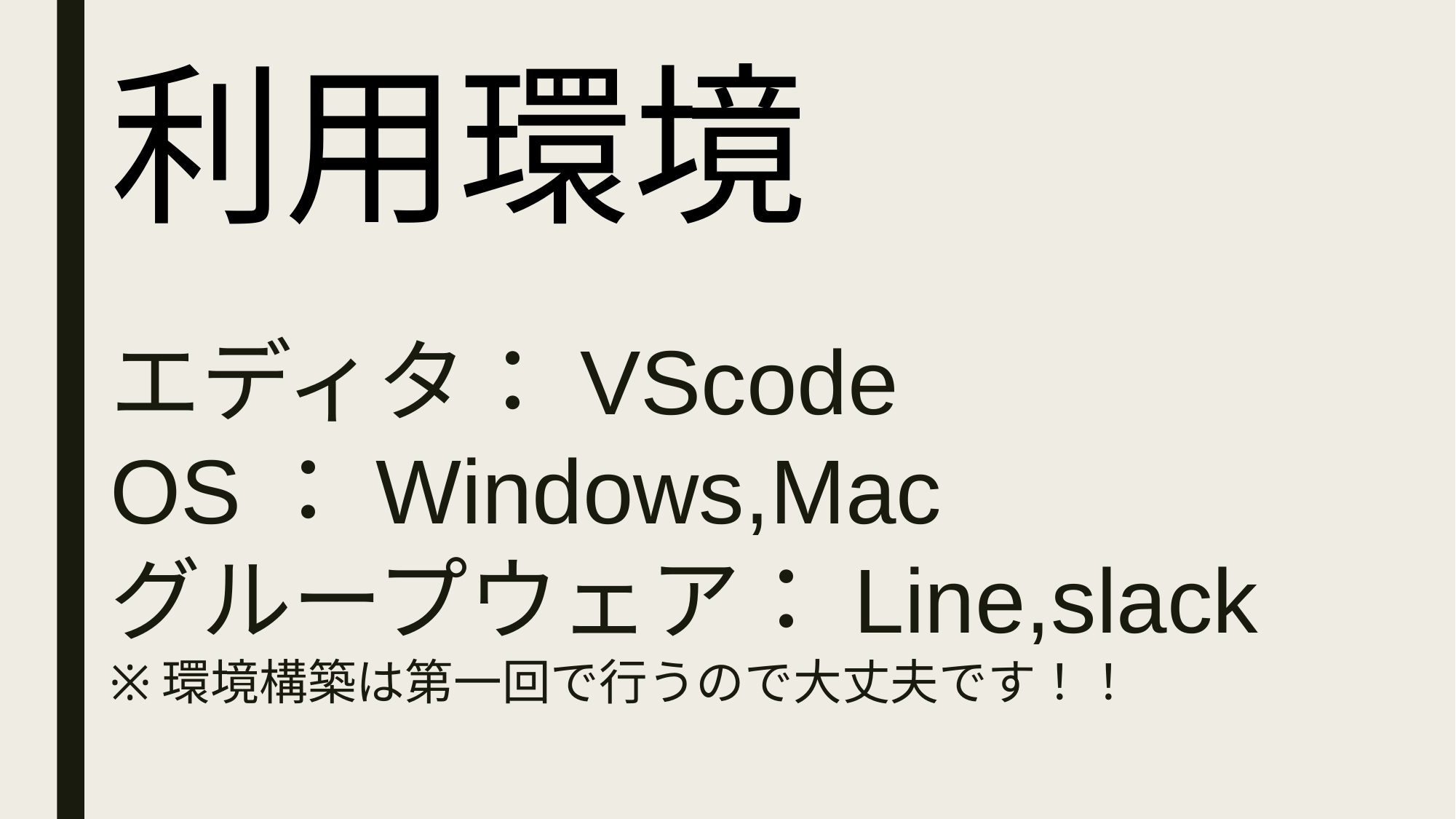

利用環境
# エディタ：VScode OS：Windows,Mac グループウェア：Line,slack ※環境構築は第一回で行うので大丈夫です！！